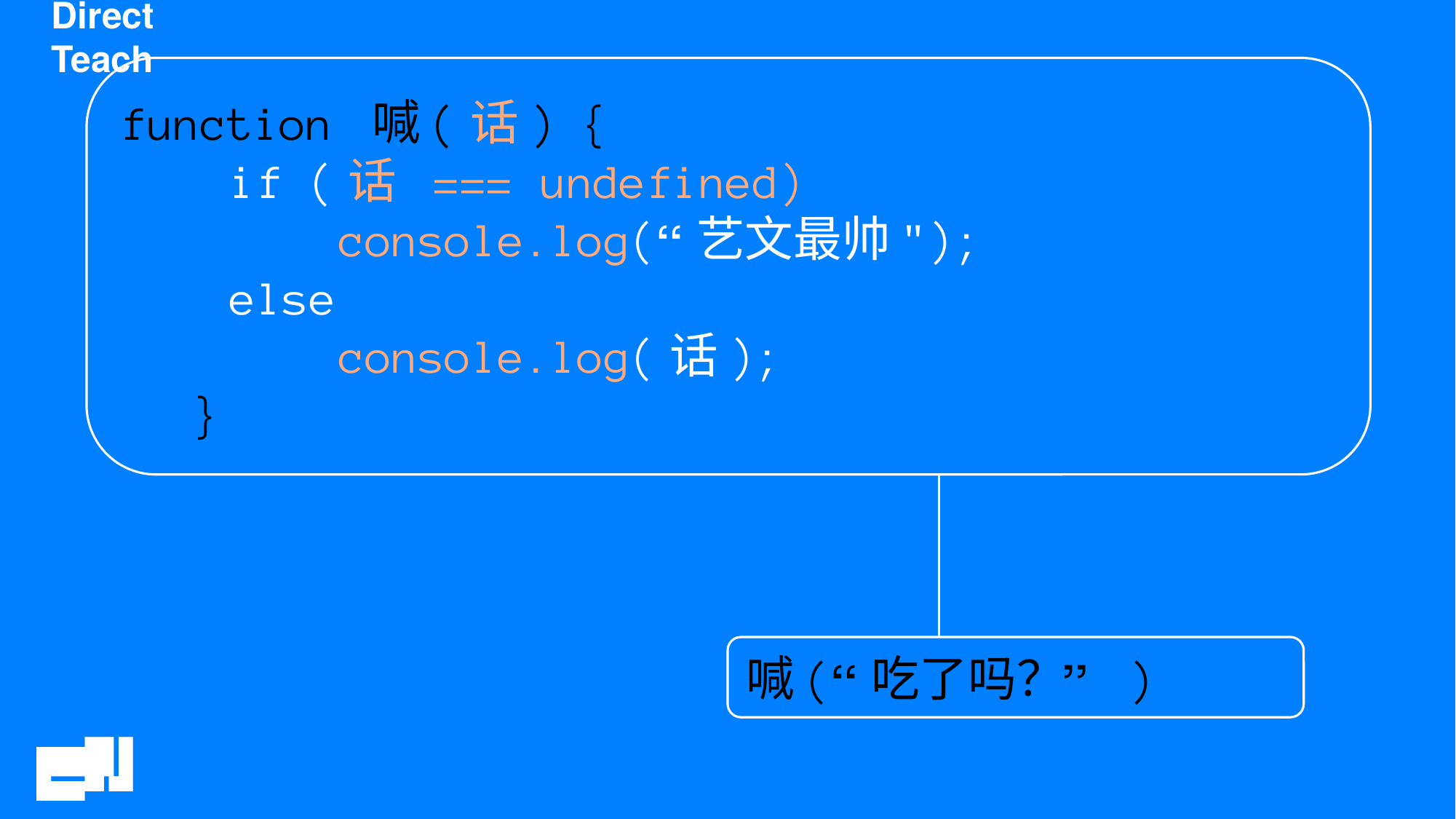

function 喊(话) {
	if (话 === undefined)
		console.log(“艺文最帅");
	else
		console.log(话);
}
喊(“吃了吗？” )